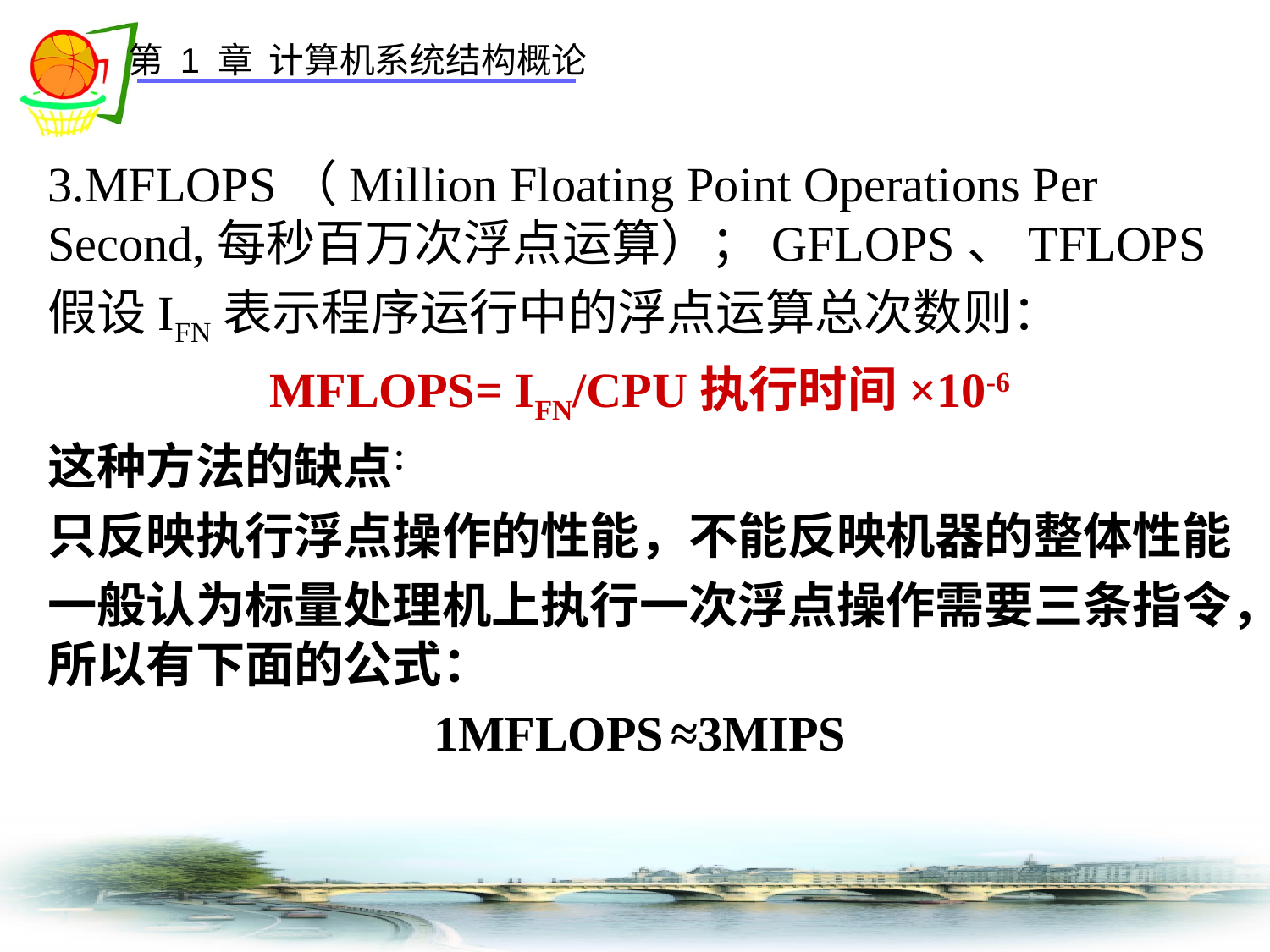

3.MFLOPS（Million Floating Point Operations Per Second,每秒百万次浮点运算）；GFLOPS、TFLOPS
假设IFN表示程序运行中的浮点运算总次数则：
MFLOPS= IFN/CPU执行时间×10-6
这种方法的缺点：
只反映执行浮点操作的性能，不能反映机器的整体性能
一般认为标量处理机上执行一次浮点操作需要三条指令，所以有下面的公式：
1MFLOPS ≈3MIPS